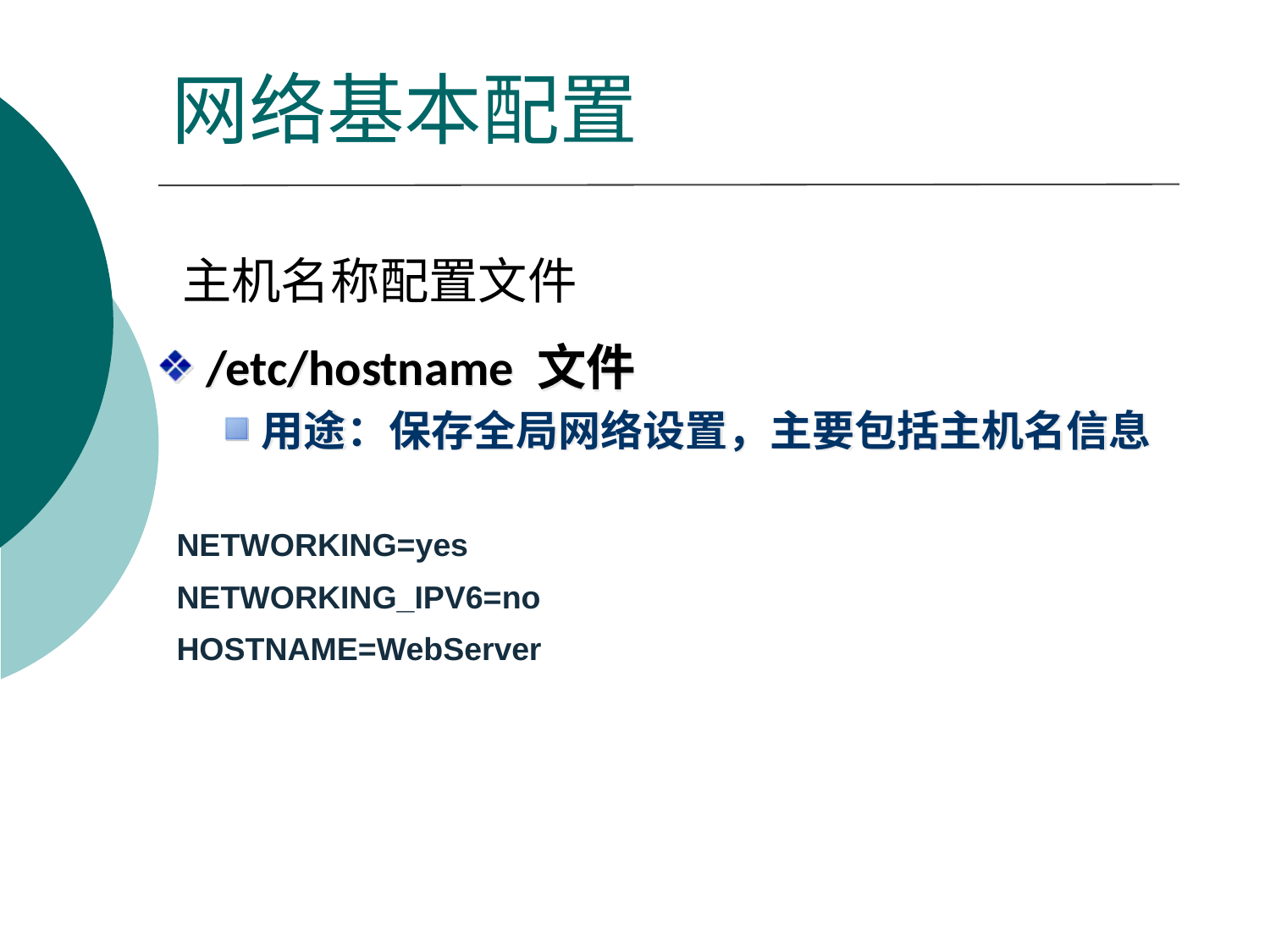

# 网络基本配置
主机名称配置文件
/etc/hostname 文件
用途：保存全局网络设置，主要包括主机名信息
NETWORKING=yes
NETWORKING_IPV6=no
HOSTNAME=WebServer